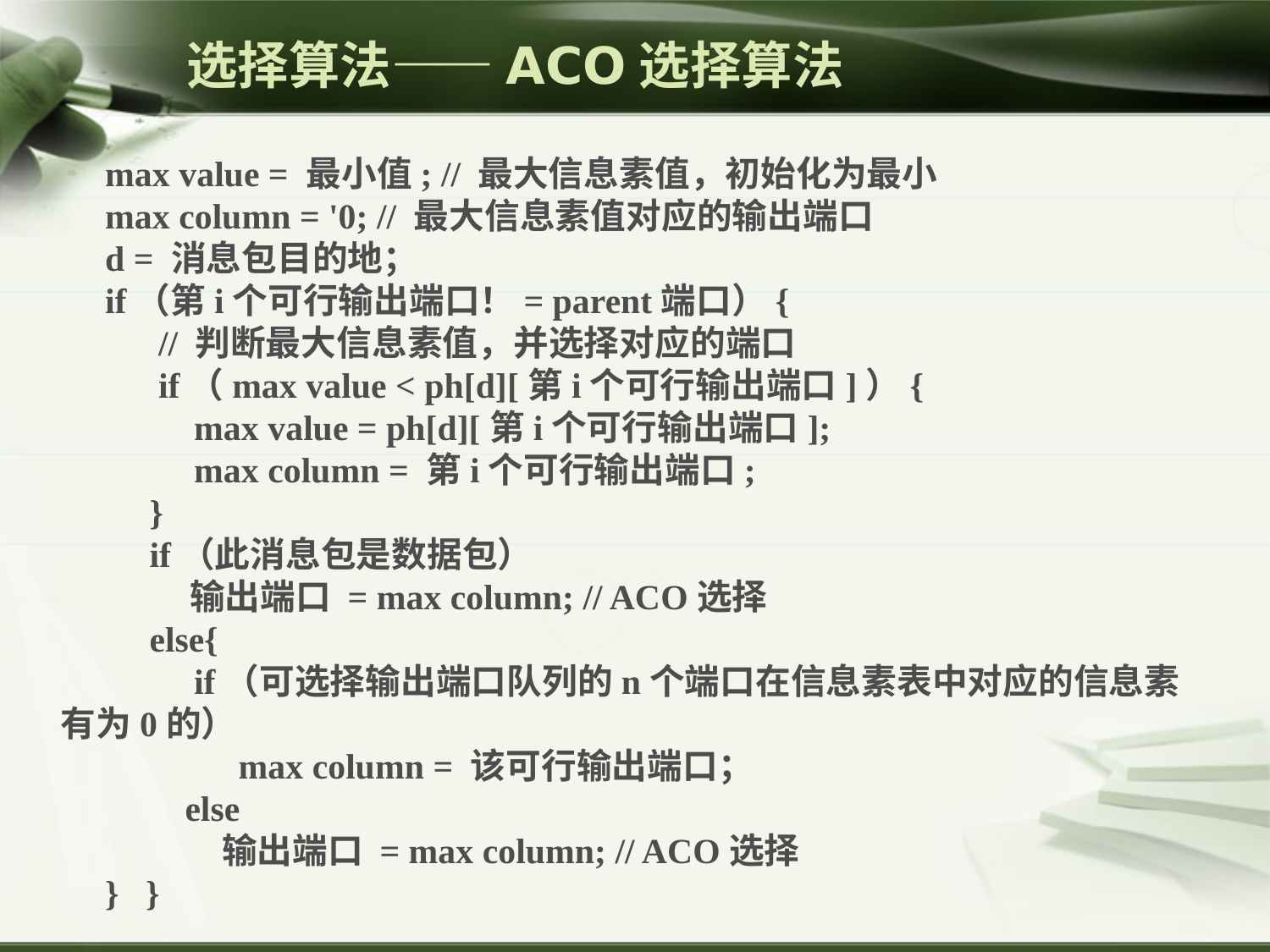

选择算法——ACO选择算法
     max value = 最小值; // 最大信息素值，初始化为最小
     max column = '0; // 最大信息素值对应的输出端口
     d = 消息包目的地；
     if（第i个可行输出端口！= parent端口）{
           // 判断最大信息素值，并选择对应的端口
           if（max value < ph[d][第i个可行输出端口]）{
               max value = ph[d][第i个可行输出端口];
               max column = 第i个可行输出端口;
          }
          if（此消息包是数据包）
               输出端口 = max column; // ACO选择
          else{
               if（可选择输出端口队列的n个端口在信息素表中对应的信息素有为0的）
                    max column = 该可行输出端口；
              else
                   输出端口 = max column; // ACO选择
     }   }